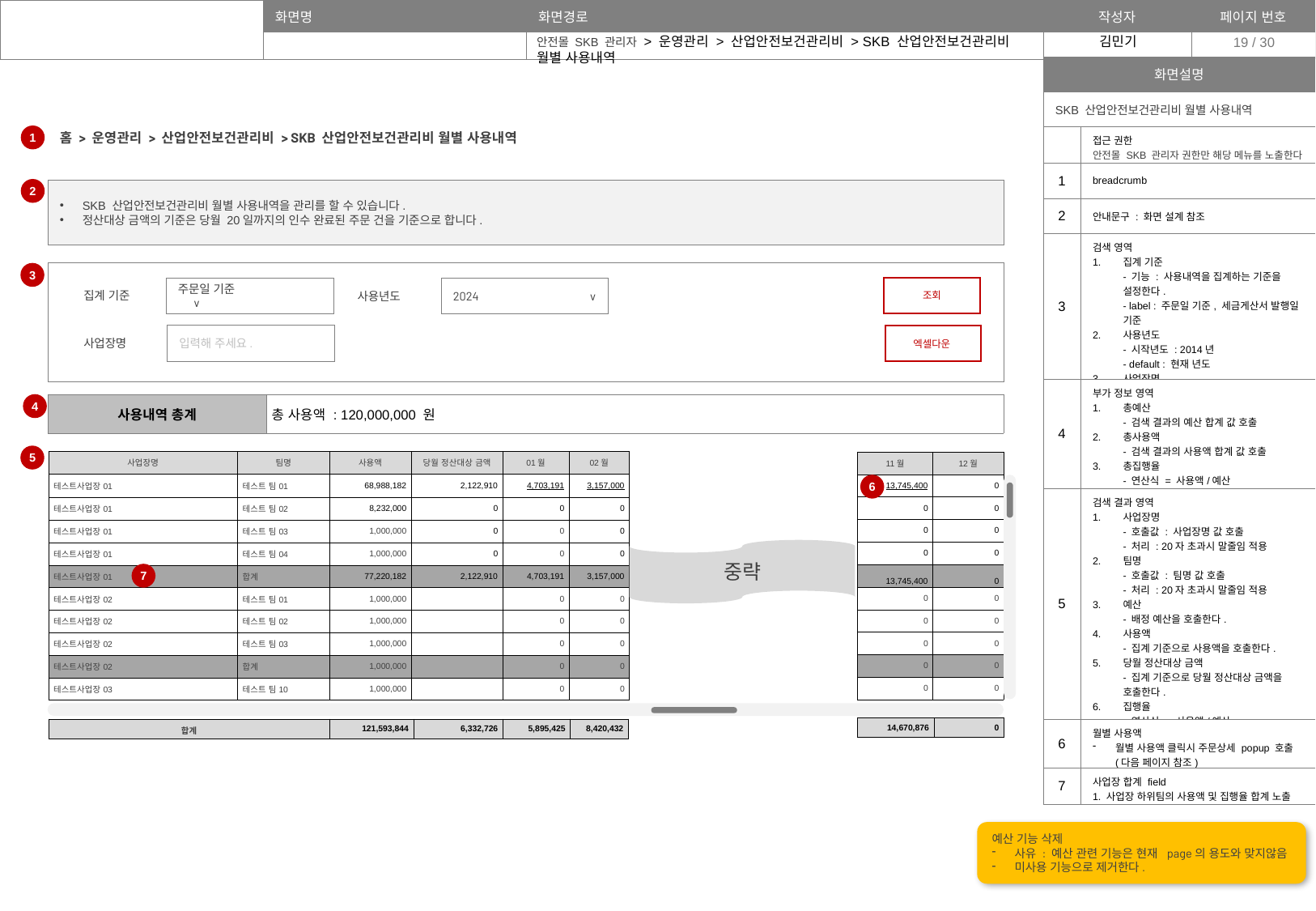

안전몰 SKB 관리자 > 운영관리 > 산업안전보건관리비 > SKB 산업안전보건관리비 월별 사용내역
19
| 주문관리 | ▼ |
| --- | --- |
| 인수/반품 | ▼ |
| 상품관리 | ▼ |
| 재고/예산 | ▼ |
| 고객센터 | ▼ |
| 운영관리 | ▼ |
| 조직 관리 | ▼ |
| 사업장 관리 |  |
| 사용자 관리 |  |
| 실적 관리 | ▼ |
| 실적조회 |  |
| 세금계산서 |  |
| 채무 관리 |  |
| 재고 조회 | ▼ |
| 사업장별 재고 |  |
| 재고 조회 |  |
| 예산운영 |  |
| 상품관리 | ▼ |
| 상품승인 |  |
| 상품진열 |  |
| 산업안전보건관리비 | ▼ |
| 산업안전보건관리비 |  |
| 산업안전관리비 월별 사용내역 |  |
| SKB산업안전보건 관리비 월별 사용내역 |  |
| 화면설명 |  |
| --- | --- |
| SKB 산업안전보건관리비 월별 사용내역 |  |
|  | 접근 권한 안전몰 SKB 관리자 권한만 해당 메뉴를 노출한다 |
| 1 | breadcrumb |
| 2 | 안내문구 : 화면 설계 참조 |
| 3 | 검색 영역 집계 기준 - 기능 : 사용내역을 집계하는 기준을 설정한다. - label : 주문일 기준, 세금게산서 발행일 기준 사용년도 - 시작년도 : 2014년 - default : 현재 년도 사업장명 - 사업장명 like 검색 |
| 4 | 부가 정보 영역 총예산 - 검색 결과의 예산 합계 값 호출 총사용액 - 검색 결과의 사용액 합계 값 호출 총집행율 - 연산식 = 사용액/예산 - 소수점 1자리 백분율로 표기 |
| 5 | 검색 결과 영역 사업장명 - 호출값 : 사업장명 값 호출 - 처리 : 20자 초과시 말줄임 적용 팀명 - 호출값 : 팀명 값 호출 - 처리 : 20자 초과시 말줄임 적용 예산 - 배정 예산을 호출한다. 사용액 - 집계 기준으로 사용액을 호출한다. 당월 정산대상 금액 - 집계 기준으로 당월 정산대상 금액을 호출한다. 집행율 - 연산식 = 사용액/예산 - 소수점 1자리 백분율로 표기 월별 column (1월 ~ 12월) |
| 6 | 월별 사용액 월별 사용액 클릭시 주문상세 popup 호출 (다음 페이지 참조) |
| 7 | 사업장 합계 field 1. 사업장 하위팀의 사용액 및 집행율 합계 노출 |
홈 > 운영관리 > 산업안전보건관리비 > SKB 산업안전보건관리비 월별 사용내역
1
2
SKB 산업안전보건관리비 월별 사용내역을 관리를 할 수 있습니다.
정산대상 금액의 기준은 당월 20일까지의 인수 완료된 주문 건을 기준으로 합니다.
3

집계 기준
주문일 기준                               v
조회
사용년도
2024                                              v
사업장명
입력해 주세요.
엑셀다운
4
| 사용내역 총계 | 총 사용액 : 120,000,000 원 |
| --- | --- |
5
| 사업장명 | 팀명 | 사용액 | 당월 정산대상 금액 | 01월 | 02월 |
| --- | --- | --- | --- | --- | --- |
| 테스트사업장01 | 테스트 팀01 | 68,988,182 | 2,122,910 | 4,703,191 | 3,157,000 |
| 테스트사업장01 | 테스트 팀02 | 8,232,000 | 0 | 0 | 0 |
| 테스트사업장01 | 테스트 팀03 | 1,000,000 | 0 | 0 | 0 |
| 테스트사업장01 | 테스트 팀04 | 1,000,000 | 0 | 0 | 0 |
| 테스트사업장01 | 합계 | 77,220,182 | 2,122,910 | 4,703,191 | 3,157,000 |
| 테스트사업장02 | 테스트 팀01 | 1,000,000 |  | 0 | 0 |
| 테스트사업장02 | 테스트 팀02 | 1,000,000 |  | 0 | 0 |
| 테스트사업장02 | 테스트 팀03 | 1,000,000 |  | 0 | 0 |
| 테스트사업장02 | 합계 | 1,000,000 |  | 0 | 0 |
| 테스트사업장03 | 테스트 팀10 | 1,000,000 |  | 0 | 0 |
| 11월 | 12월 |
| --- | --- |
| 13,745,400 | 0 |
| 0 | 0 |
| 0 | 0 |
| 0 | 0 |
| 13,745,400 | 0 |
| 0 | 0 |
| 0 | 0 |
| 0 | 0 |
| 0 | 0 |
| 0 | 0 |
6

중략
7

| 14,670,876 | 0 |
| --- | --- |
| 합계 | 121,593,844 | 6,332,726 | 5,895,425 | 8,420,432 |
| --- | --- | --- | --- | --- |
예산 기능 삭제
사유 : 예산 관련 기능은 현재  page의 용도와 맞지않음
미사용 기능으로 제거한다.